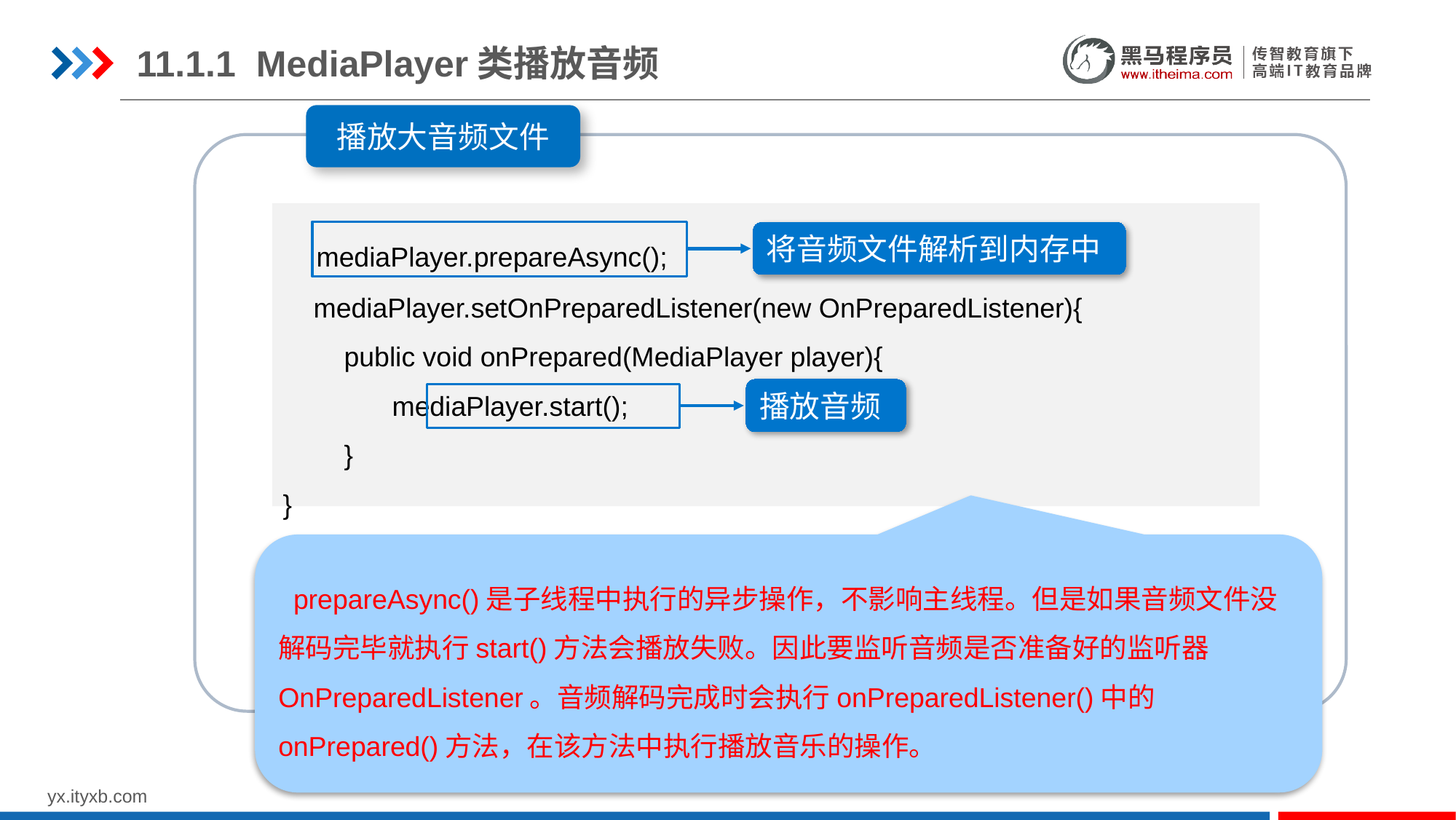

11.1.1  MediaPlayer类播放音频
播放大音频文件

    mediaPlayer.prepareAsync();
    mediaPlayer.setOnPreparedListener(new OnPreparedListener){
        public void onPrepared(MediaPlayer player){
	mediaPlayer.start();
        }
}

将音频文件解析到内存中
播放音频

  prepareAsync()是子线程中执行的异步操作，不影响主线程。但是如果音频文件没解码完毕就执行start()方法会播放失败。因此要监听音频是否准备好的监听器OnPreparedListener。音频解码完成时会执行onPreparedListener()中的onPrepared()方法，在该方法中执行播放音乐的操作。